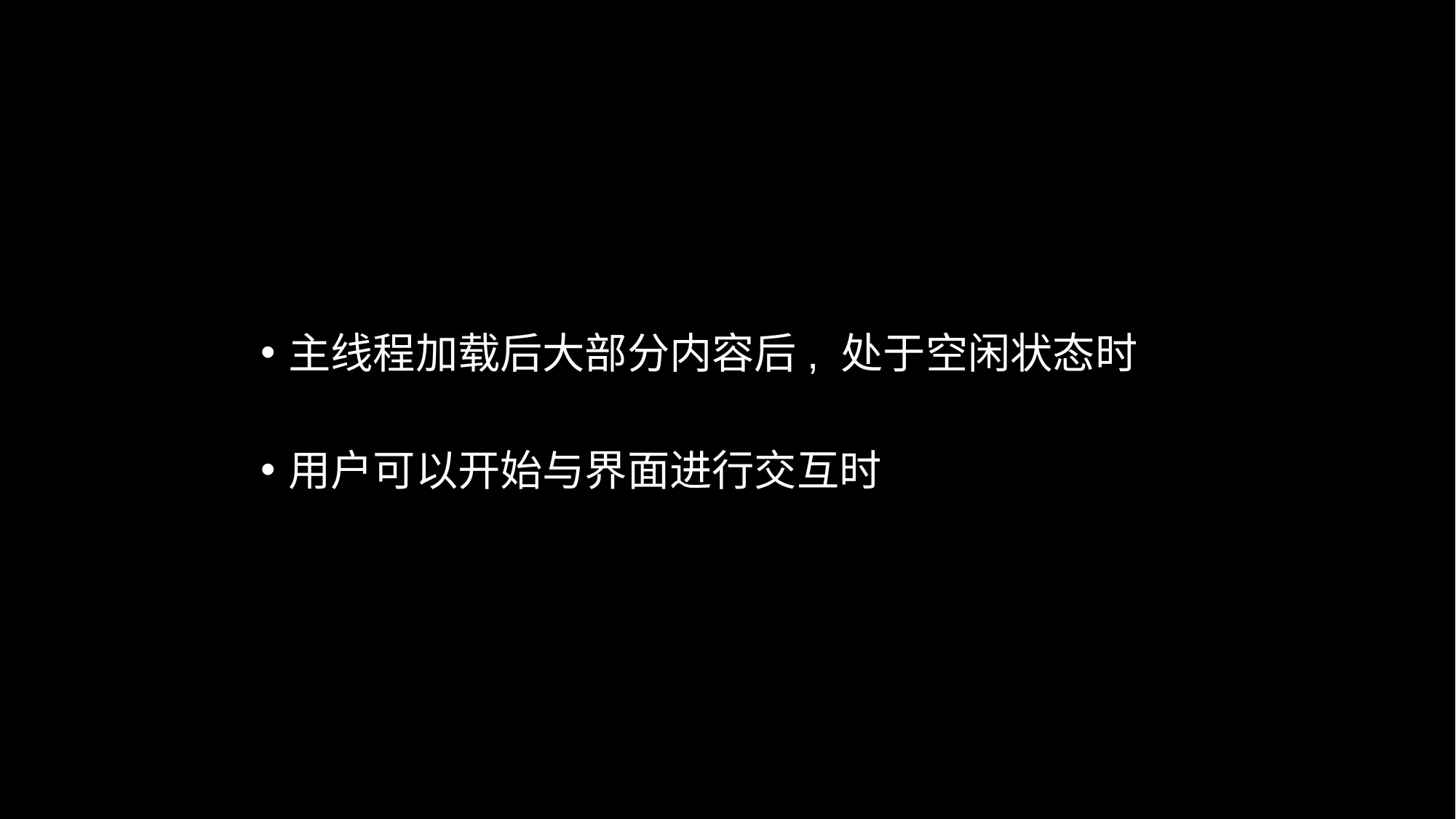

主线程加载后大部分内容后, 处于空闲状态时
用户可以开始与界面进行交互时